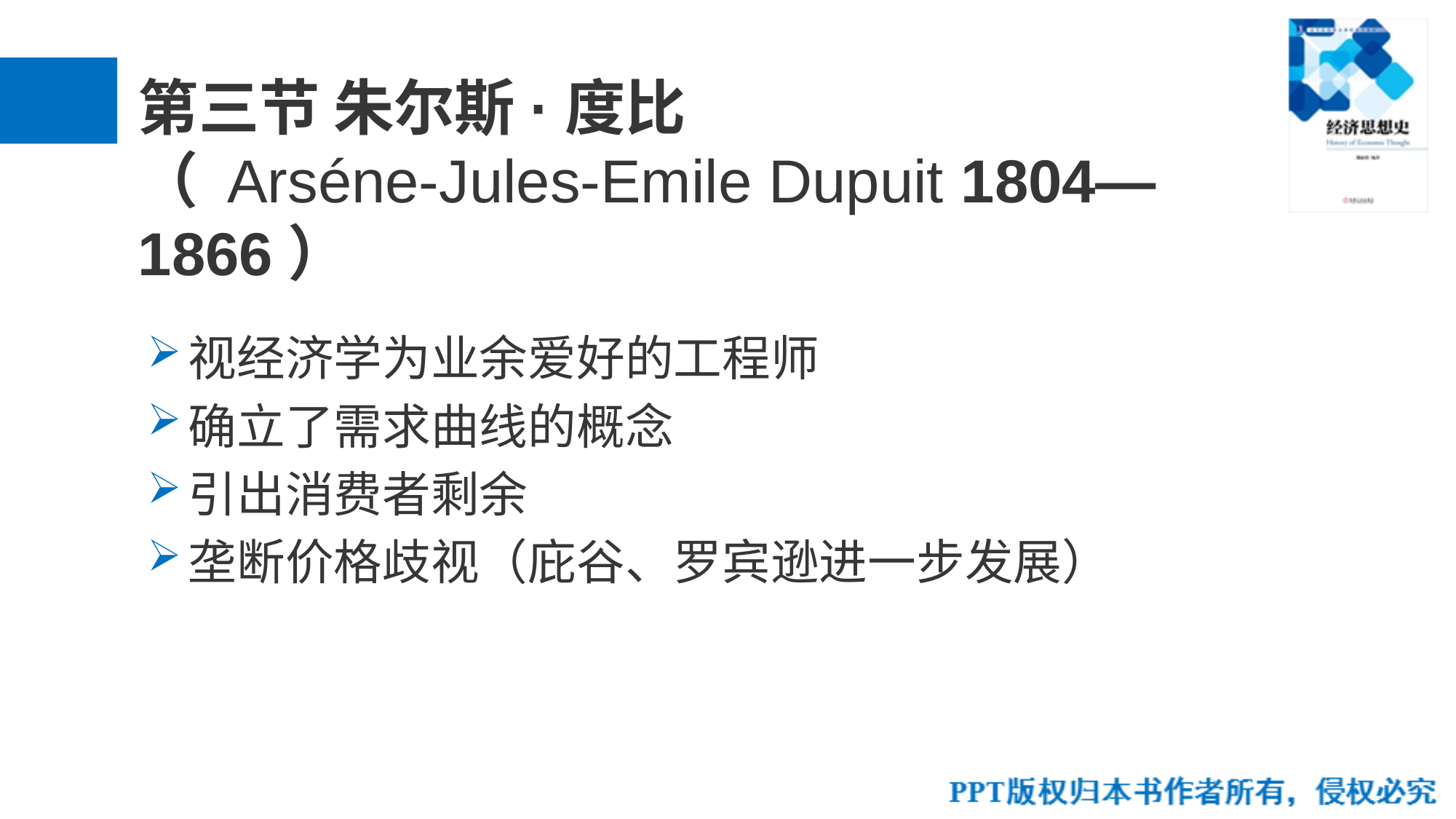

# 第三节 朱尔斯·度比 （ Arséne-Jules-Emile Dupuit 1804—1866）
视经济学为业余爱好的工程师
确立了需求曲线的概念
引出消费者剩余
垄断价格歧视（庇谷、罗宾逊进一步发展）